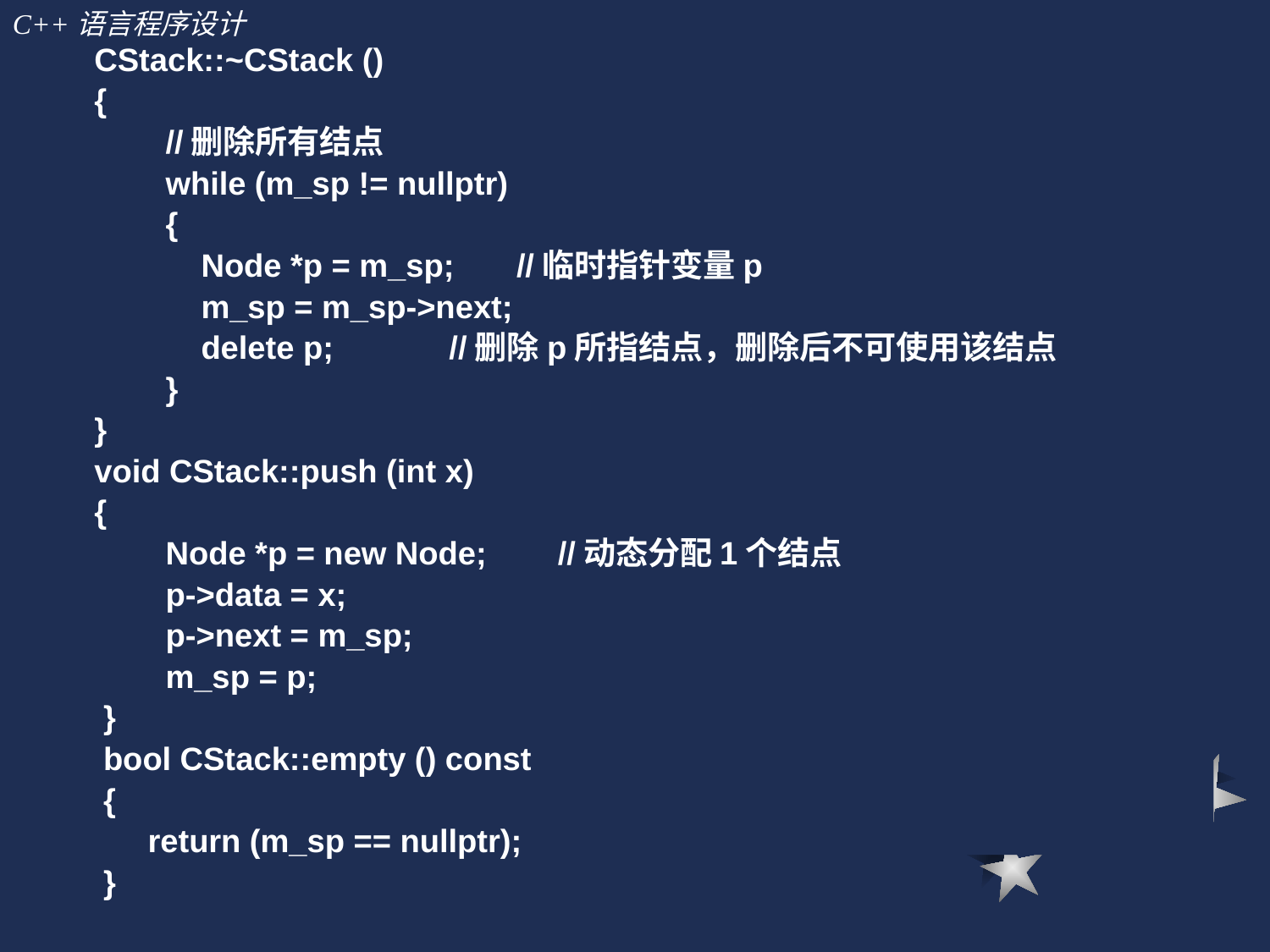

CStack::~CStack ()
   {
           //删除所有结点
           while (m_sp != nullptr)
           {
               Node *p = m_sp;       //临时指针变量p
               m_sp = m_sp->next;
               delete p;             //删除p所指结点，删除后不可使用该结点
           }
   }
   void CStack::push (int x)
   {
           Node *p = new Node;        //动态分配1个结点
           p->data = x;
           p->next = m_sp;
           m_sp = p;
    }
    bool CStack::empty () const
    {
         return (m_sp == nullptr);
    }